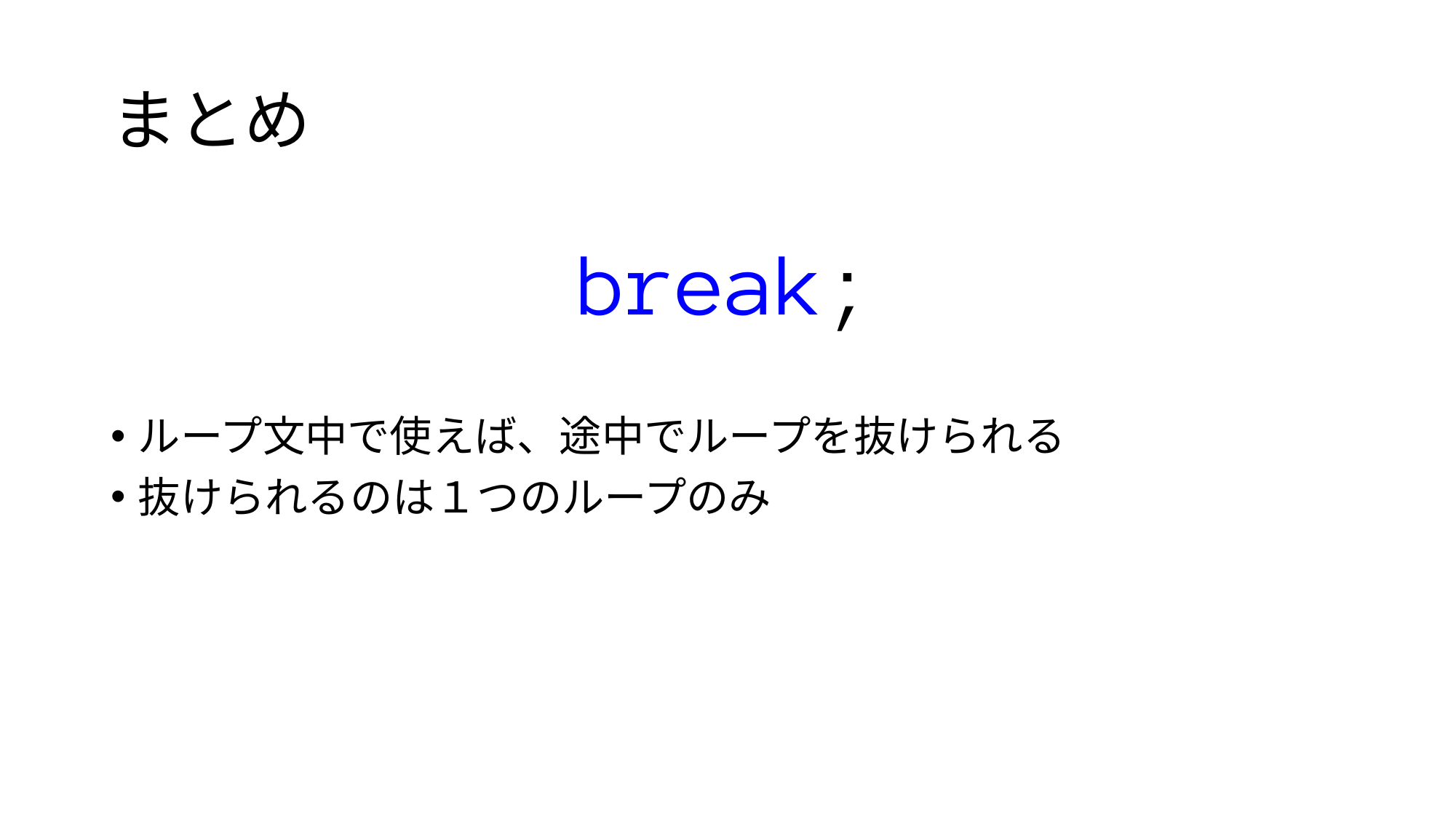

# まとめ
break;
ループ文中で使えば、途中でループを抜けられる
抜けられるのは１つのループのみ